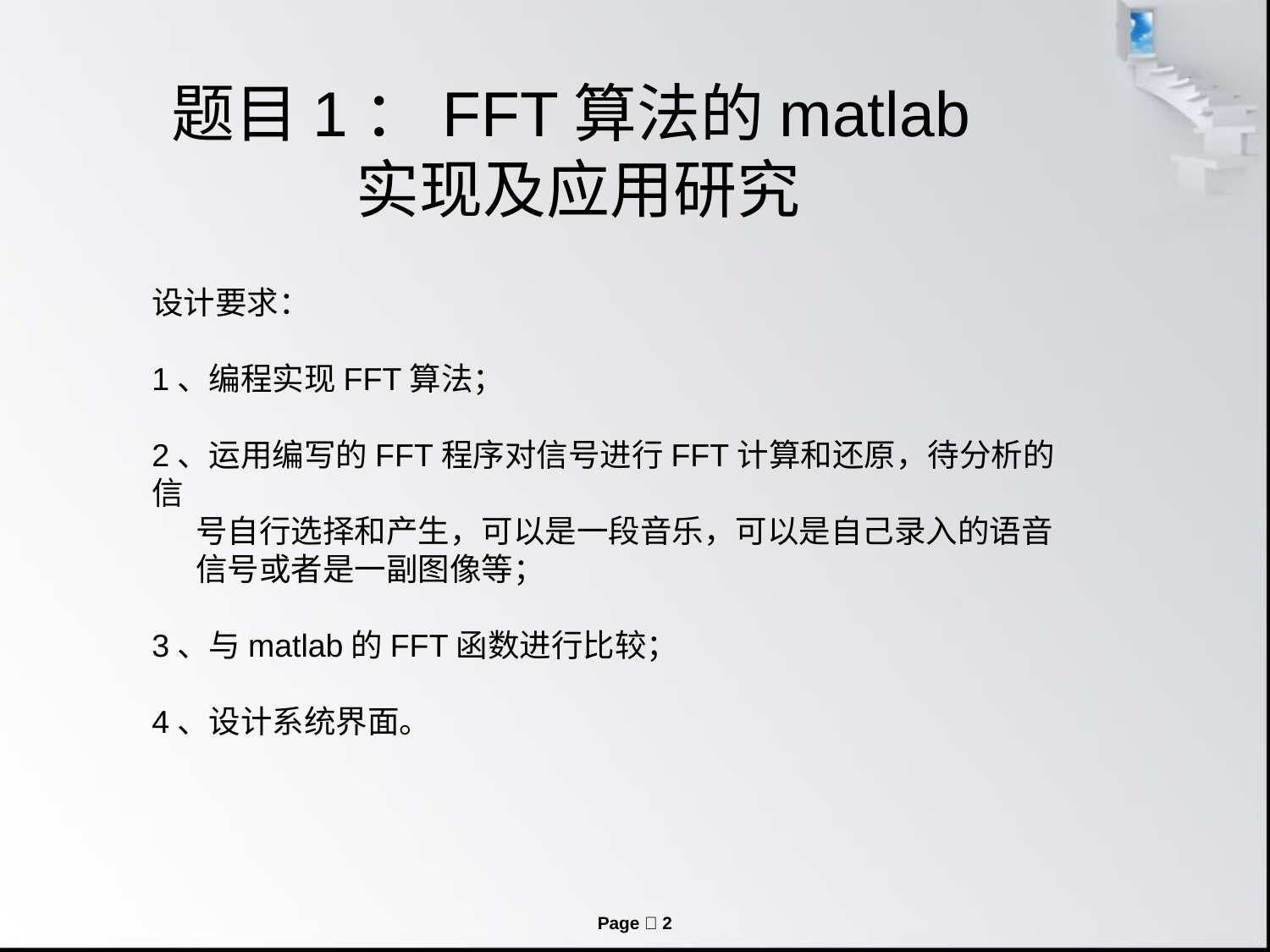

题目1：FFT算法的matlab实现及应用研究
设计要求：

1、编程实现FFT算法；

2、运用编写的FFT程序对信号进行FFT计算和还原，待分析的信
     号自行选择和产生，可以是一段音乐，可以是自己录入的语音
     信号或者是一副图像等；

3、与matlab的FFT函数进行比较；

4、设计系统界面。